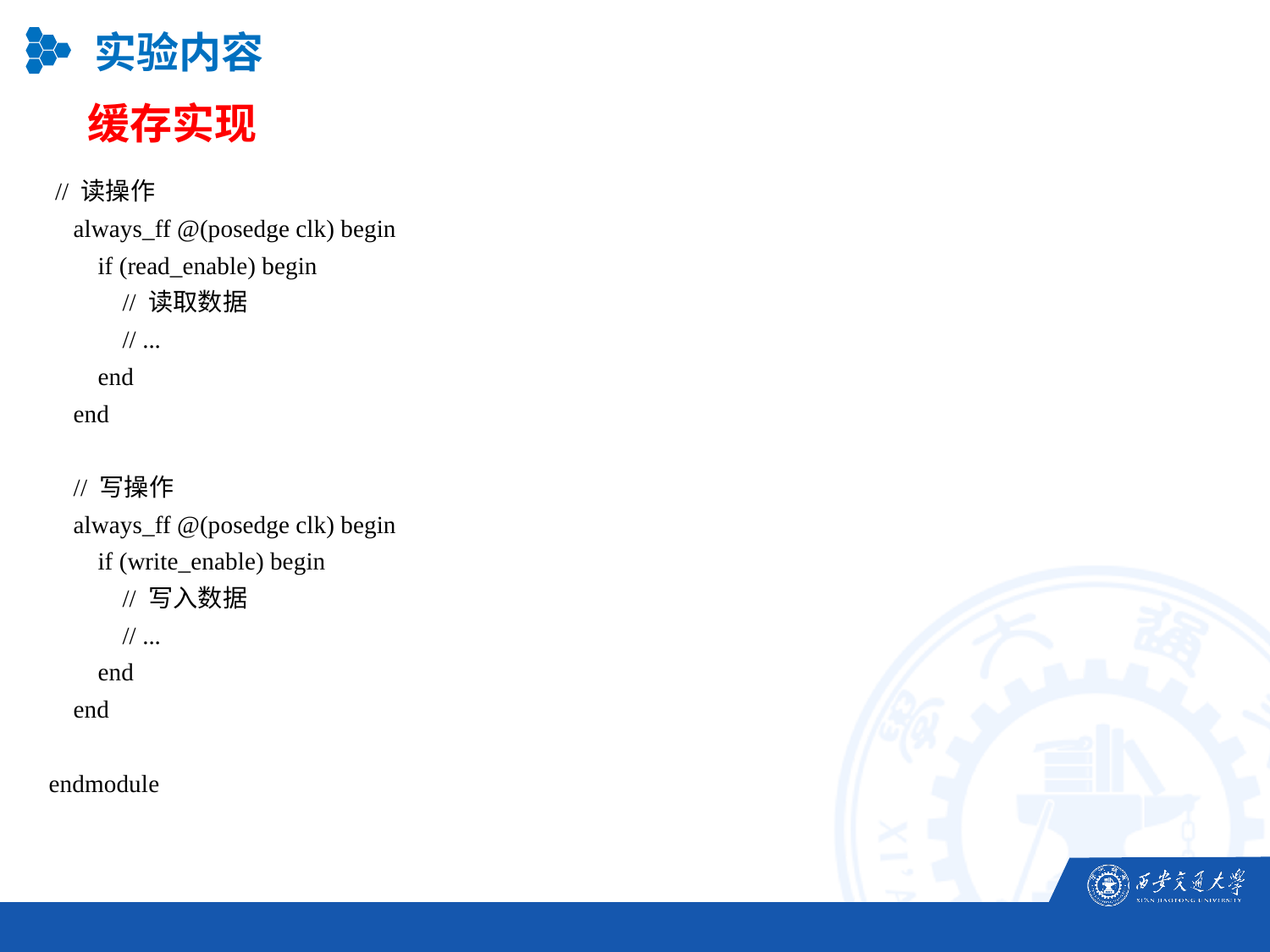

实验内容
缓存实现
 // 读操作
    always_ff @(posedge clk) begin
        if (read_enable) begin
            // 读取数据
            // ...
        end
    end

    // 写操作
    always_ff @(posedge clk) begin
        if (write_enable) begin
            // 写入数据
            // ...
        end
    end

endmodule